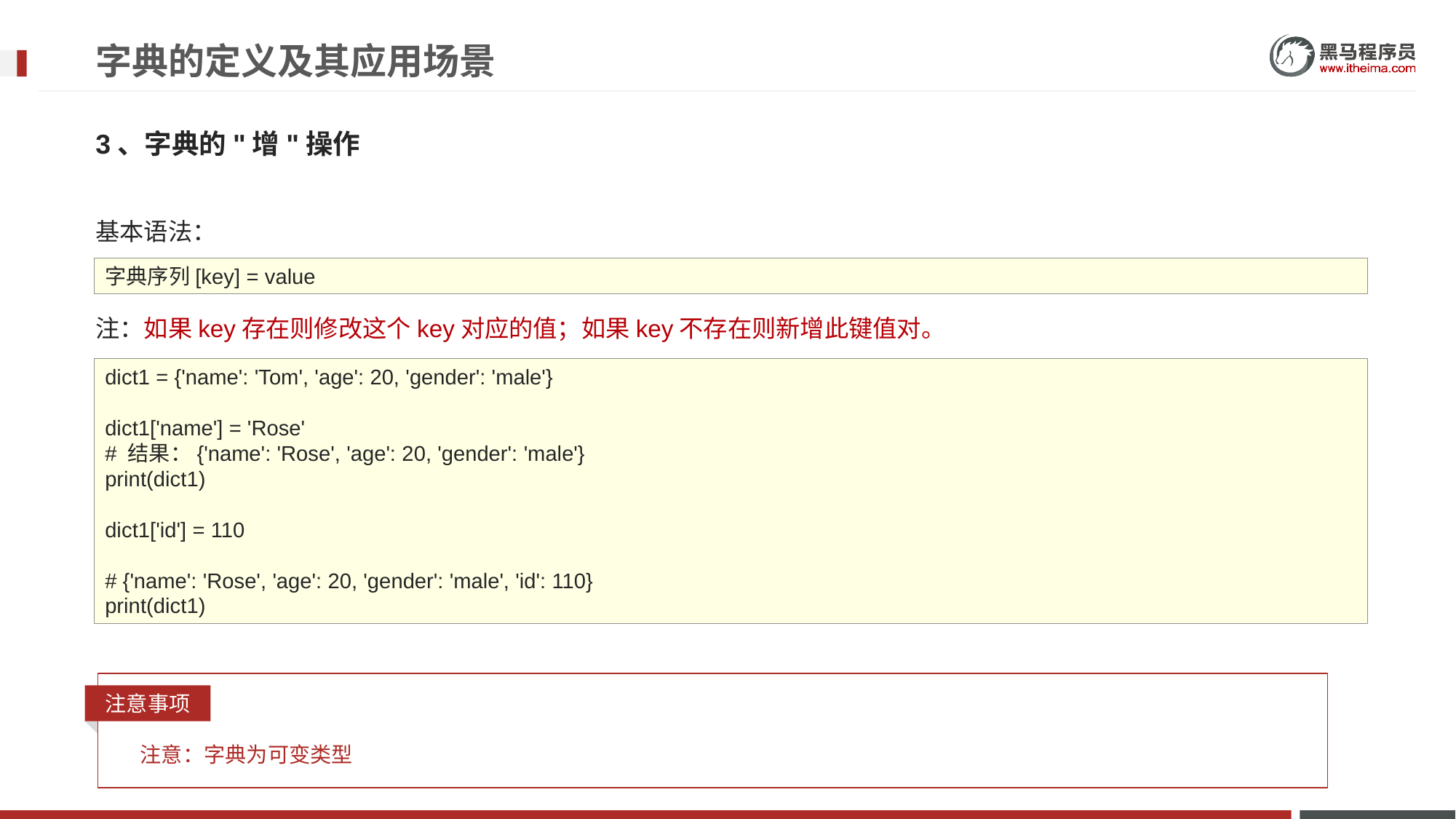

# 字典的定义及其应用场景
3、字典的"增"操作
基本语法：

注：如果key存在则修改这个key对应的值；如果key不存在则新增此键值对。
字典序列[key] = value
dict1 = {'name': 'Tom', 'age': 20, 'gender': 'male'}

dict1['name'] = 'Rose'
# 结果：{'name': 'Rose', 'age': 20, 'gender': 'male'}
print(dict1)

dict1['id'] = 110

# {'name': 'Rose', 'age': 20, 'gender': 'male', 'id': 110}
print(dict1)

注意事项

注意：字典为可变类型